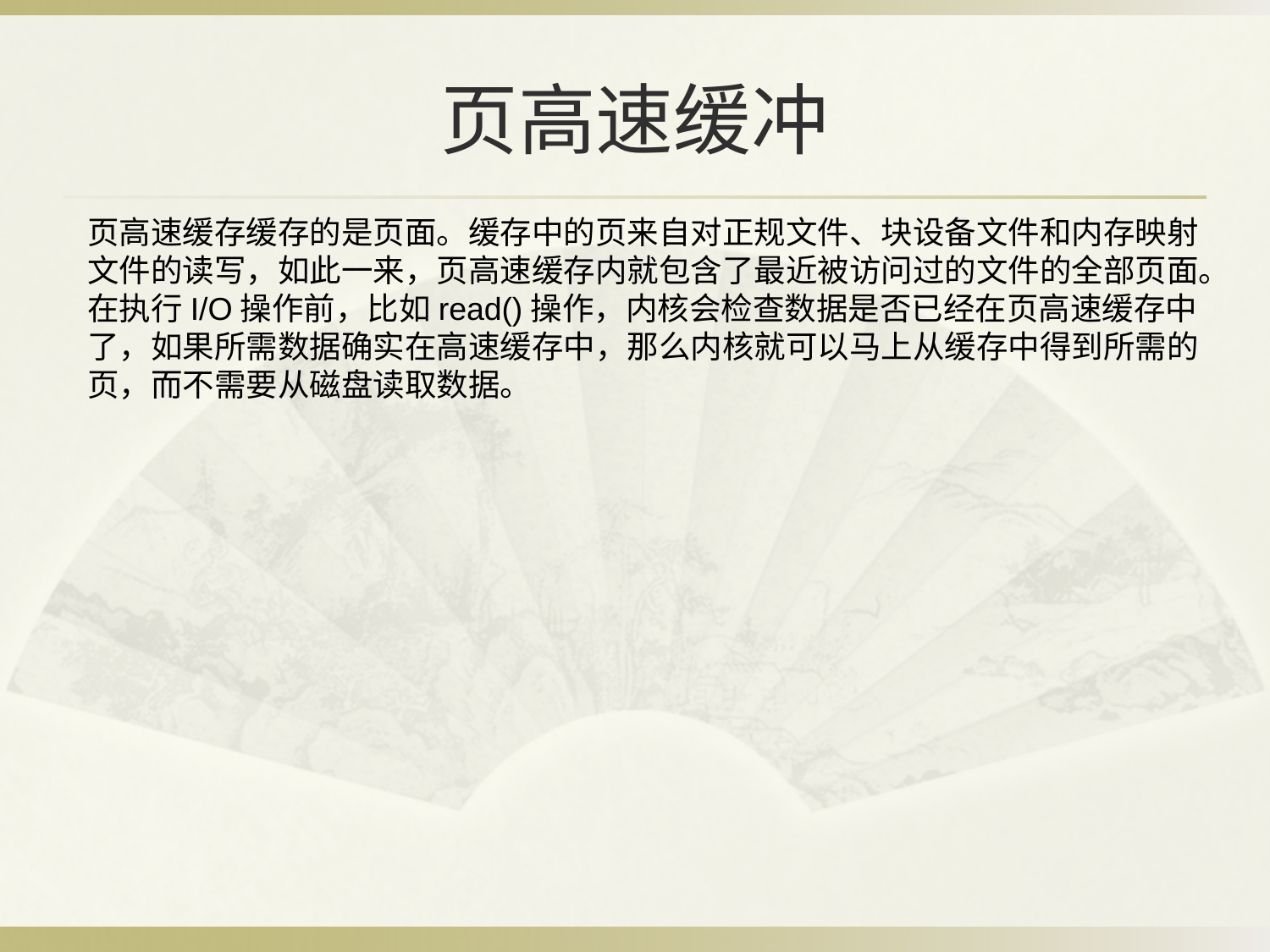

BBAAD9C20180234D78810CEA56E0B6D0E2B9B20918E83B70A6D98F34B1082BBC3B4CB53861613B0222C92008C846A8EC6DF921DA91D02BB11B4DC25E387E20DC24F5093D372C66F764BF29976F2244E727F1E0367CA8D314A8D6A1982F006CC8D8F62991BE0
# 页高速缓冲
页高速缓存缓存的是页面。缓存中的页来自对正规文件、块设备文件和内存映射文件的读写，如此一来，页高速缓存内就包含了最近被访问过的文件的全部页面。在执行I/O操作前，比如read()操作，内核会检查数据是否已经在页高速缓存中了，如果所需数据确实在高速缓存中，那么内核就可以马上从缓存中得到所需的页，而不需要从磁盘读取数据。